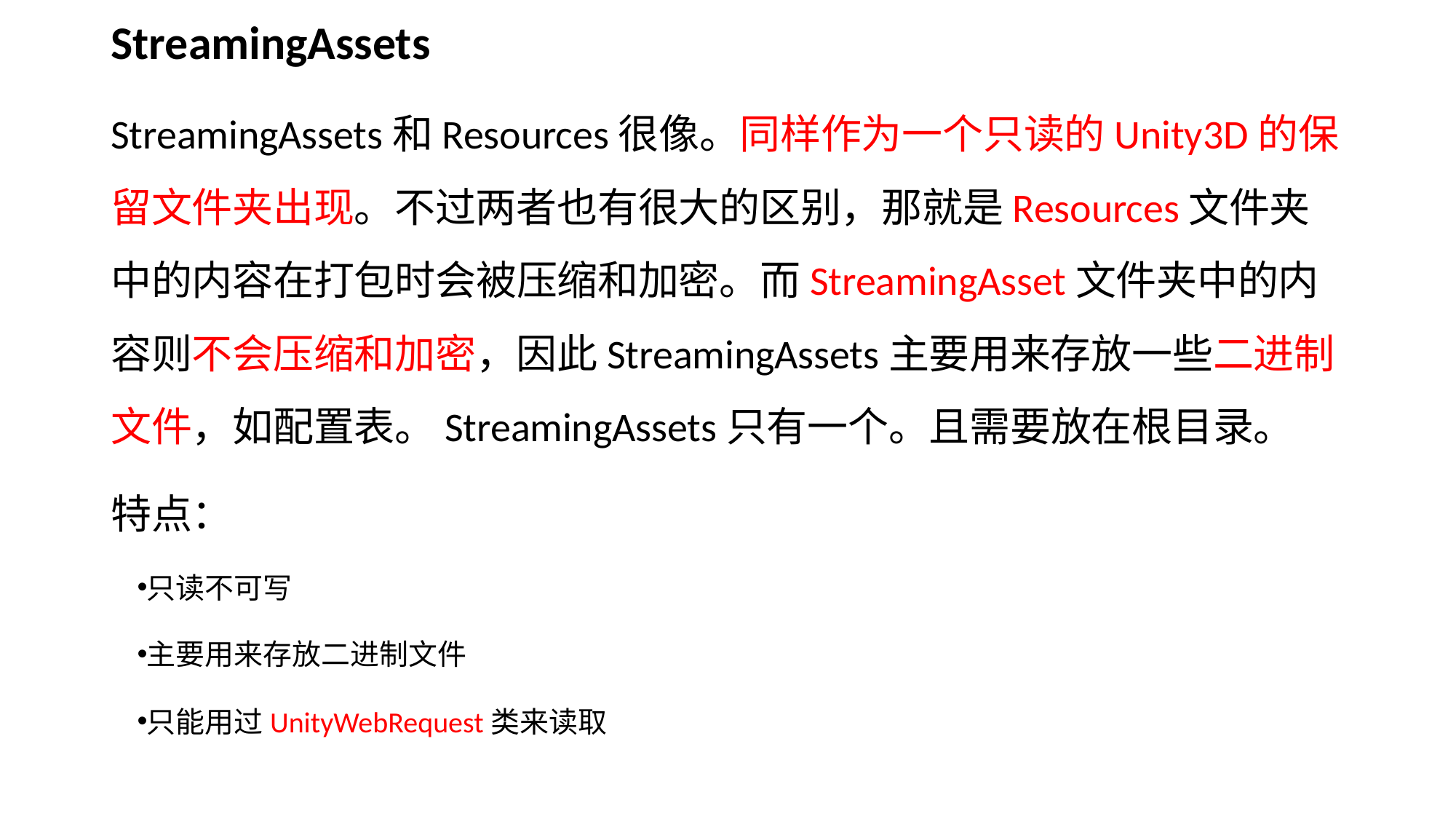

StreamingAssets
StreamingAssets和Resources很像。同样作为一个只读的Unity3D的保留文件夹出现。不过两者也有很大的区别，那就是Resources文件夹中的内容在打包时会被压缩和加密。而StreamingAsset文件夹中的内容则不会压缩和加密，因此StreamingAssets主要用来存放一些二进制文件，如配置表。StreamingAssets只有一个。且需要放在根目录。
特点：
只读不可写
主要用来存放二进制文件
只能用过UnityWebRequest类来读取